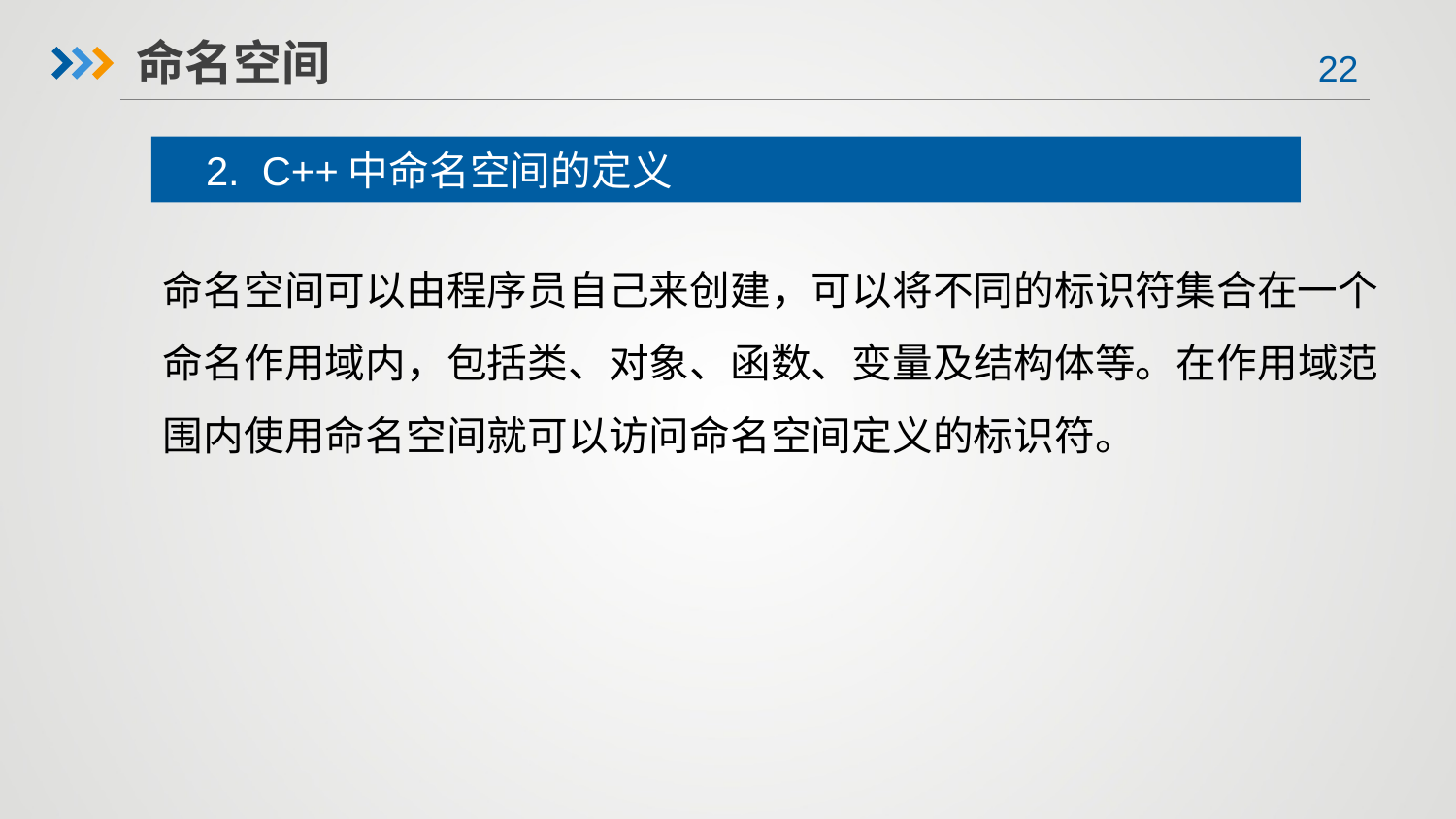

命名空间

2.  C++中命名空间的定义
命名空间可以由程序员自己来创建，可以将不同的标识符集合在一个命名作用域内，包括类、对象、函数、变量及结构体等。在作用域范围内使用命名空间就可以访问命名空间定义的标识符。